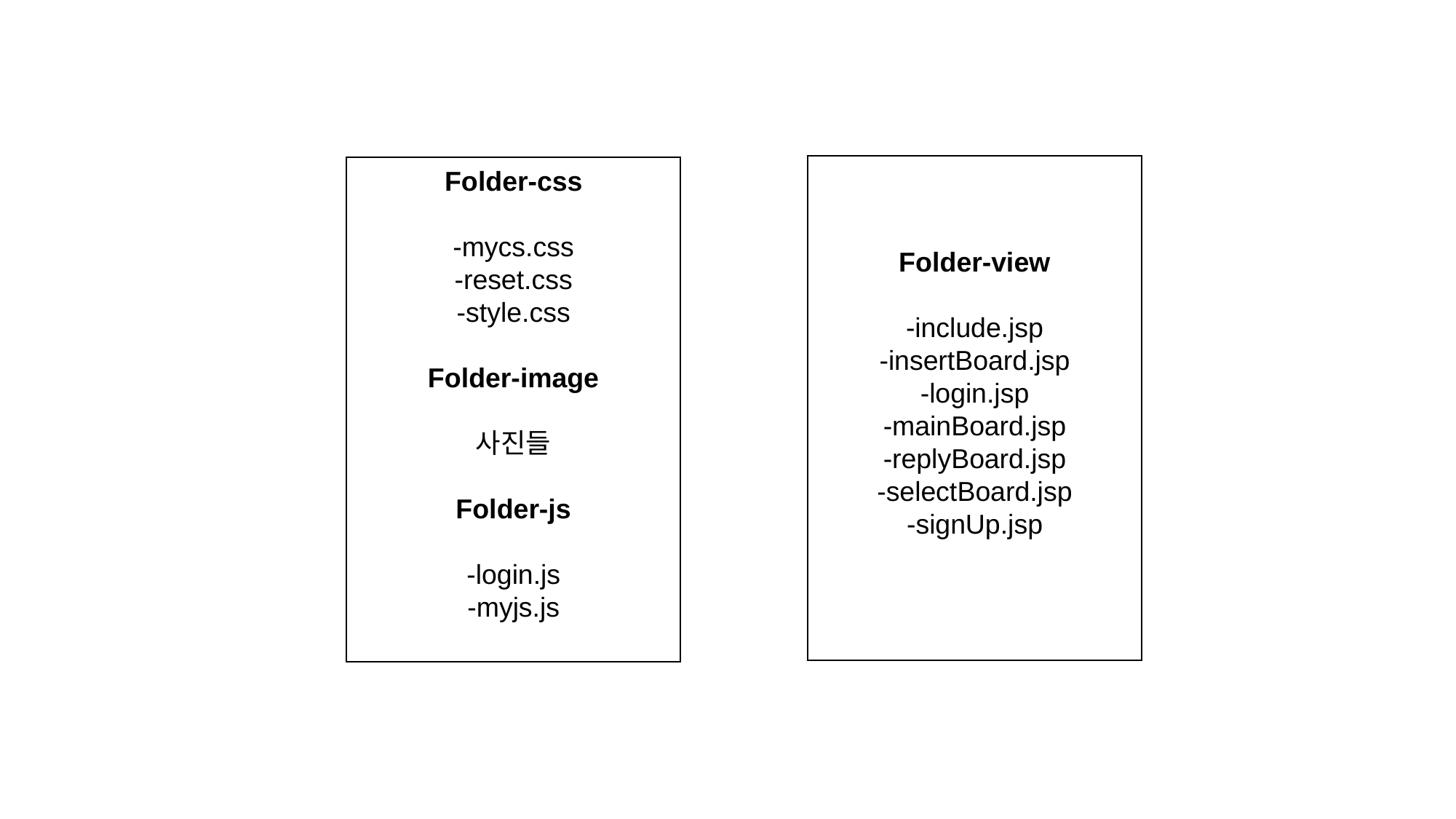

Folder-view

-include.jsp
-insertBoard.jsp
-login.jsp
-mainBoard.jsp
-replyBoard.jsp
-selectBoard.jsp
-signUp.jsp

Folder-css

-mycs.css
-reset.css
-style.css

Folder-image

사진들

Folder-js

-login.js
-myjs.js
tt